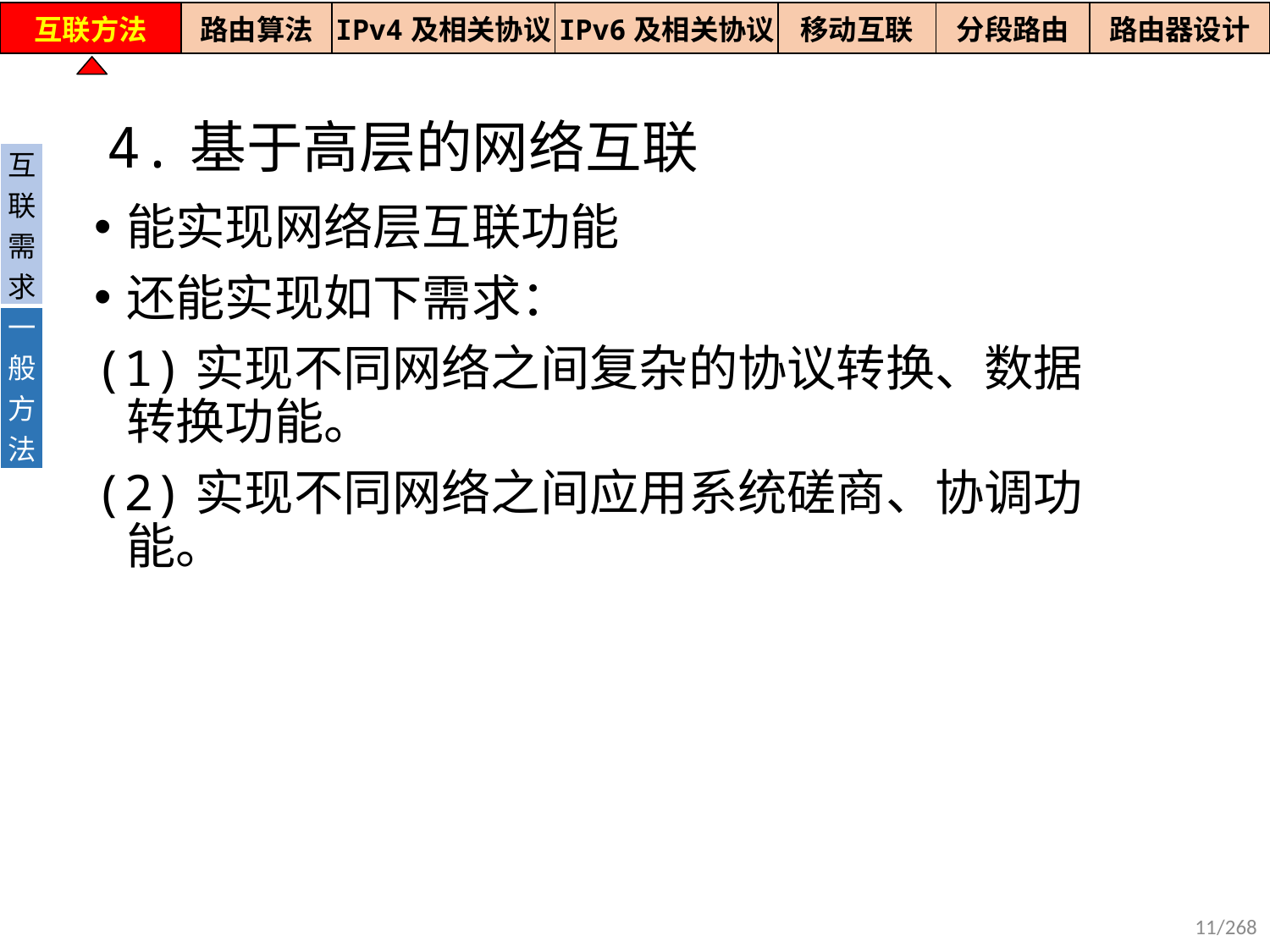

| 互联方法 | 路由算法 | IPv4及相关协议 | IPv6及相关协议 | 移动互联 | 分段路由 | 路由器设计 |
| --- | --- | --- | --- | --- | --- | --- |

# 4.基于高层的网络互联
| 互联需求 |
| --- |
| 一般方法 |
能实现网络层互联功能
还能实现如下需求：
(1)实现不同网络之间复杂的协议转换、数据转换功能。
(2)实现不同网络之间应用系统磋商、协调功能。
11/268